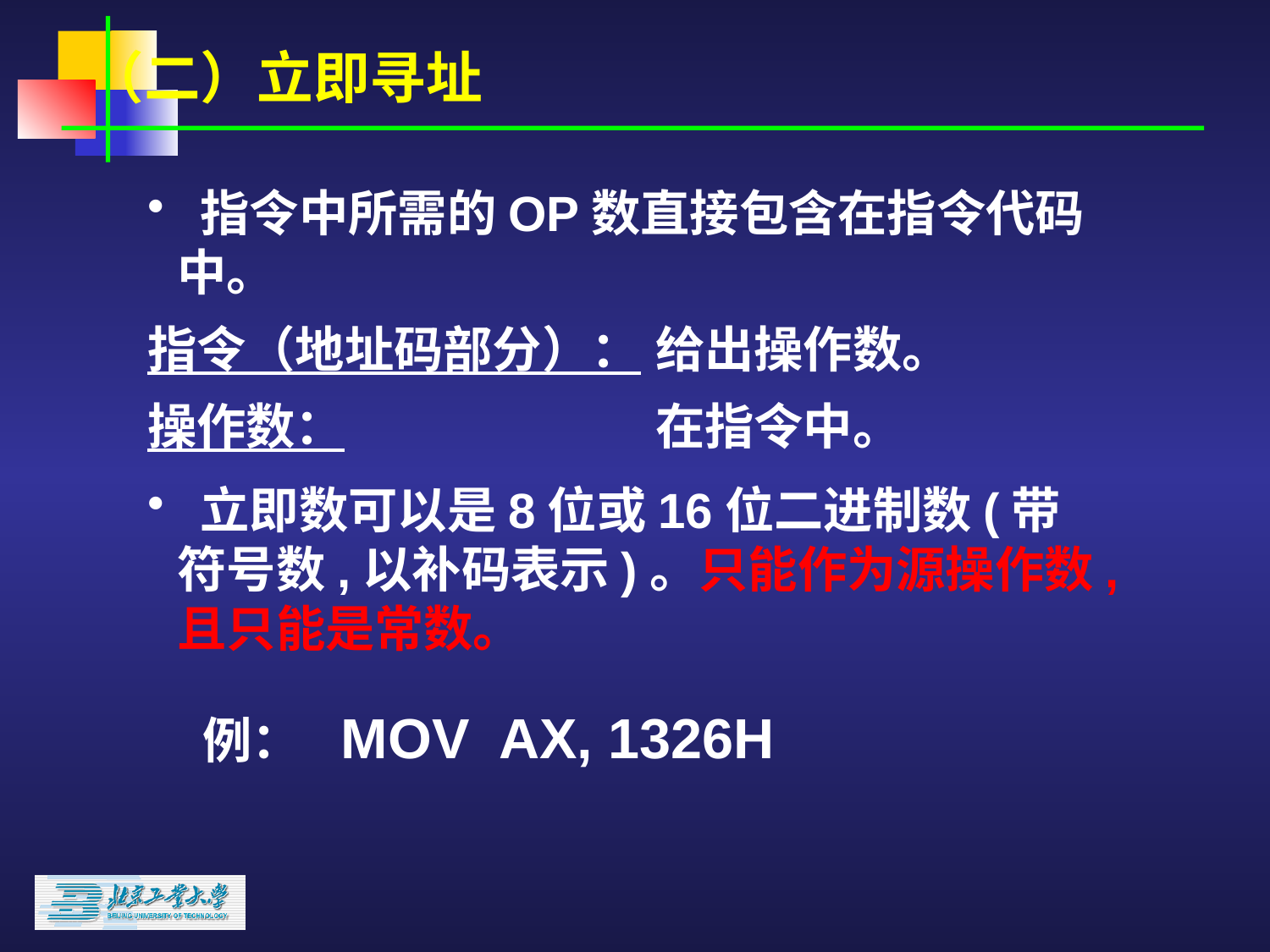

（二）立即寻址
 指令中所需的OP数直接包含在指令代码中。
指令（地址码部分）：	给出操作数。
操作数：			在指令中。
 立即数可以是8位或16位二进制数(带符号数,以补码表示)。只能作为源操作数,且只能是常数。
例：  MOV  AX, 1326H